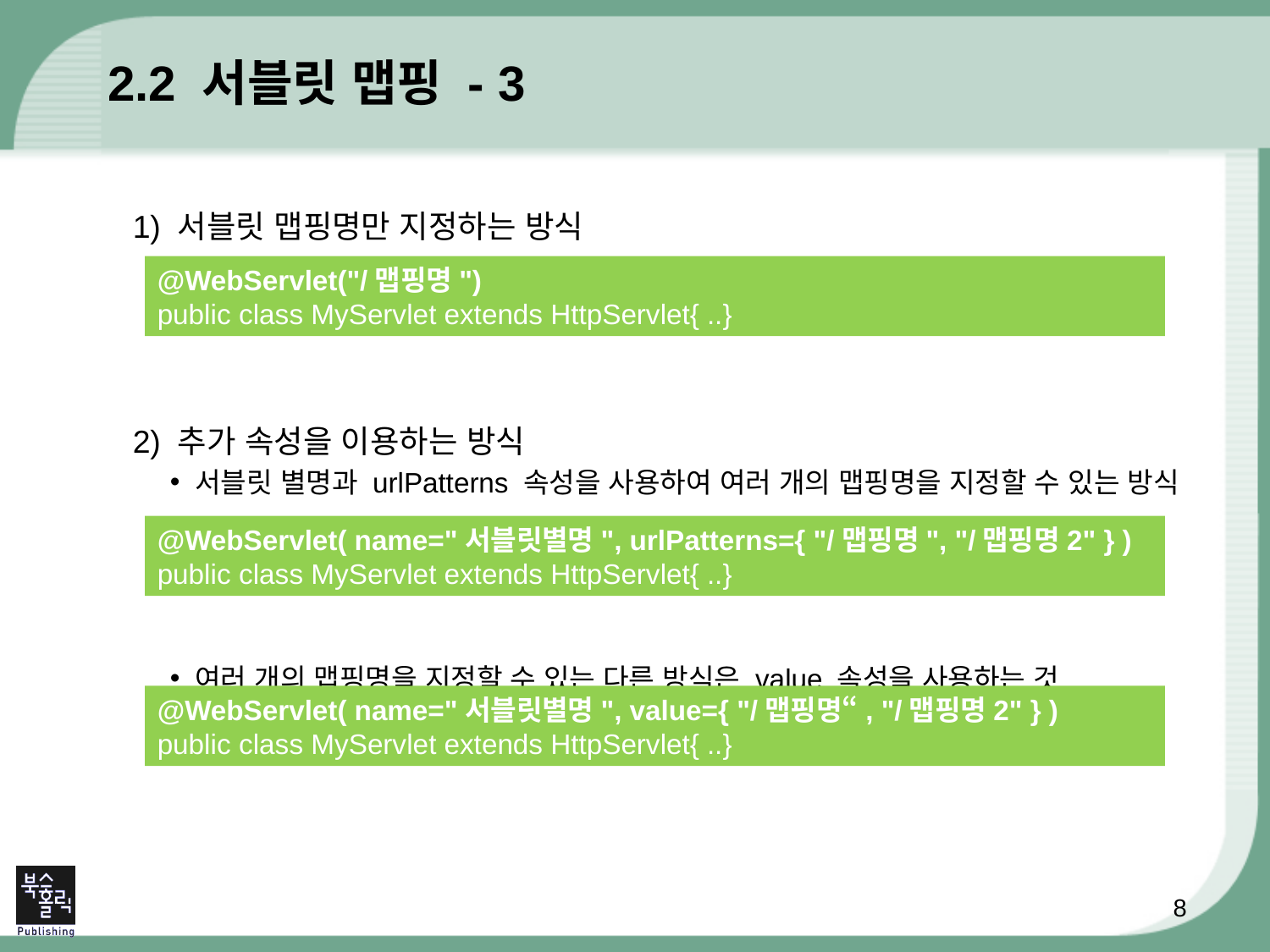

# 2.2 서블릿 맵핑 - 3
1) 서블릿 맵핑명만 지정하는 방식

2) 추가 속성을 이용하는 방식
서블릿 별명과 urlPatterns 속성을 사용하여 여러 개의 맵핑명을 지정할 수 있는 방식

여러 개의 맵핑명을 지정할 수 있는 다른 방식은 value 속성을 사용하는 것
@WebServlet("/맵핑명")
public class MyServlet extends HttpServlet{ ..}
@WebServlet( name="서블릿별명", urlPatterns={ "/맵핑명", "/맵핑명2" } )
public class MyServlet extends HttpServlet{ ..}
@WebServlet( name="서블릿별명", value={ "/맵핑명“, "/맵핑명2" } )
public class MyServlet extends HttpServlet{ ..}
8